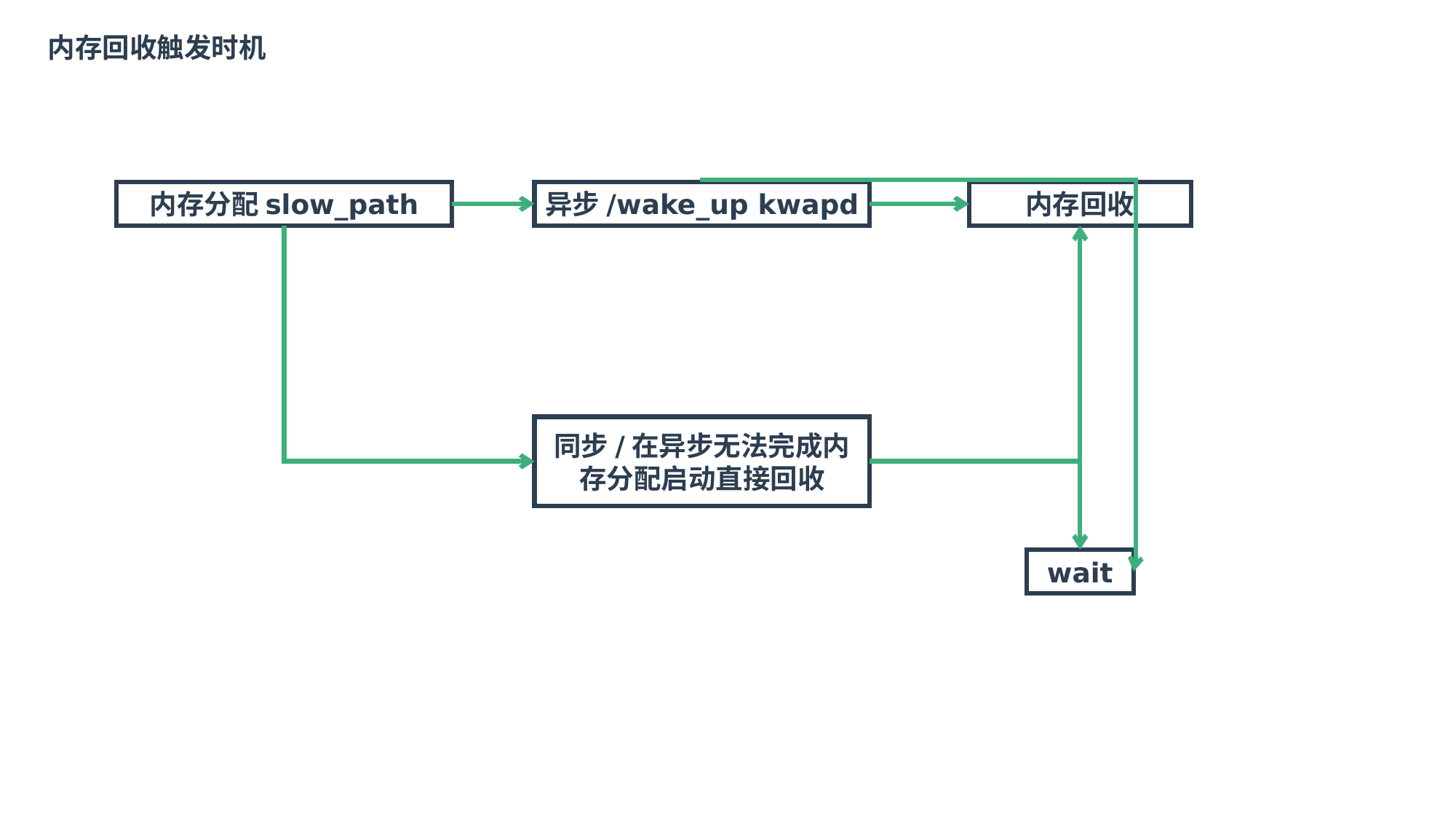

内存回收触发时机
内存分配slow_path
异步/wake_up kwapd
内存回收
同步/在异步无法完成内存分配启动直接回收
wait